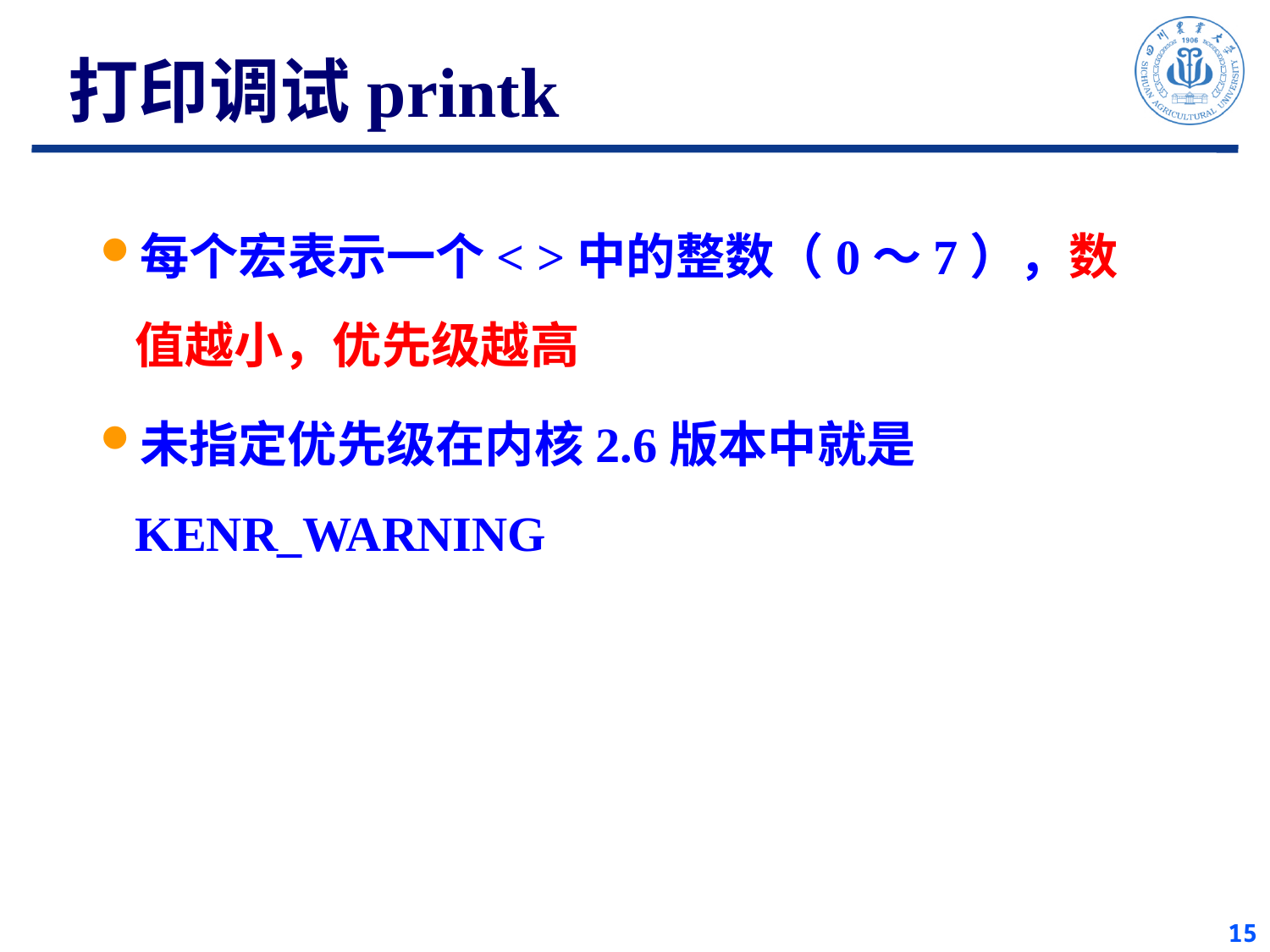

# 打印调试printk
每个宏表示一个< >中的整数（0～7），数值越小，优先级越高
未指定优先级在内核2.6版本中就是KENR_WARNING